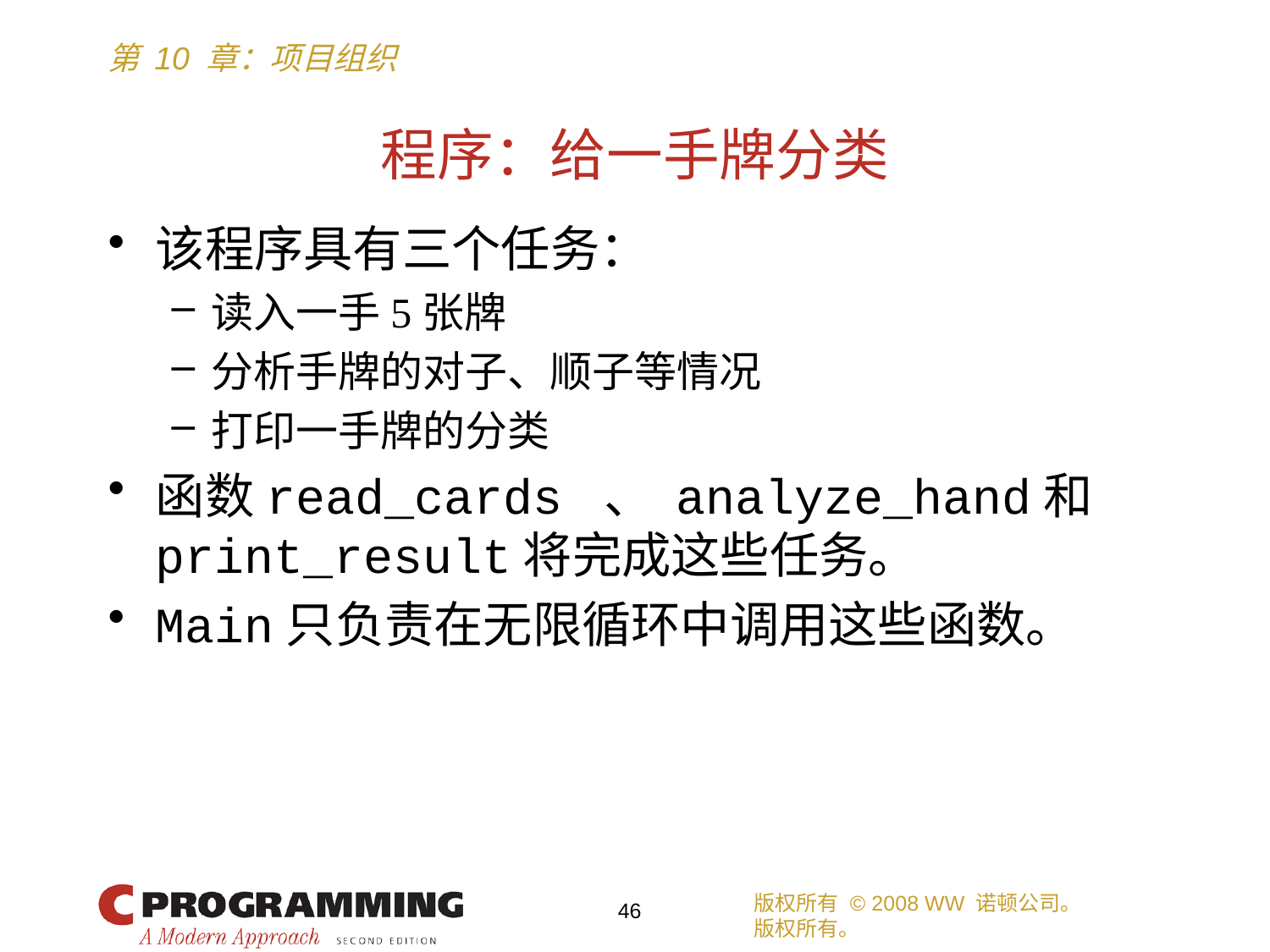

# 程序：给一手牌分类
该程序具有三个任务：
读入一手5张牌
分析手牌的对子、顺子等情况
打印一手牌的分类
函数read_cards 、 analyze_hand和print_result将完成这些任务。
Main只负责在无限循环中调用这些函数。
版权所有 © 2008 WW 诺顿公司。
版权所有。
46